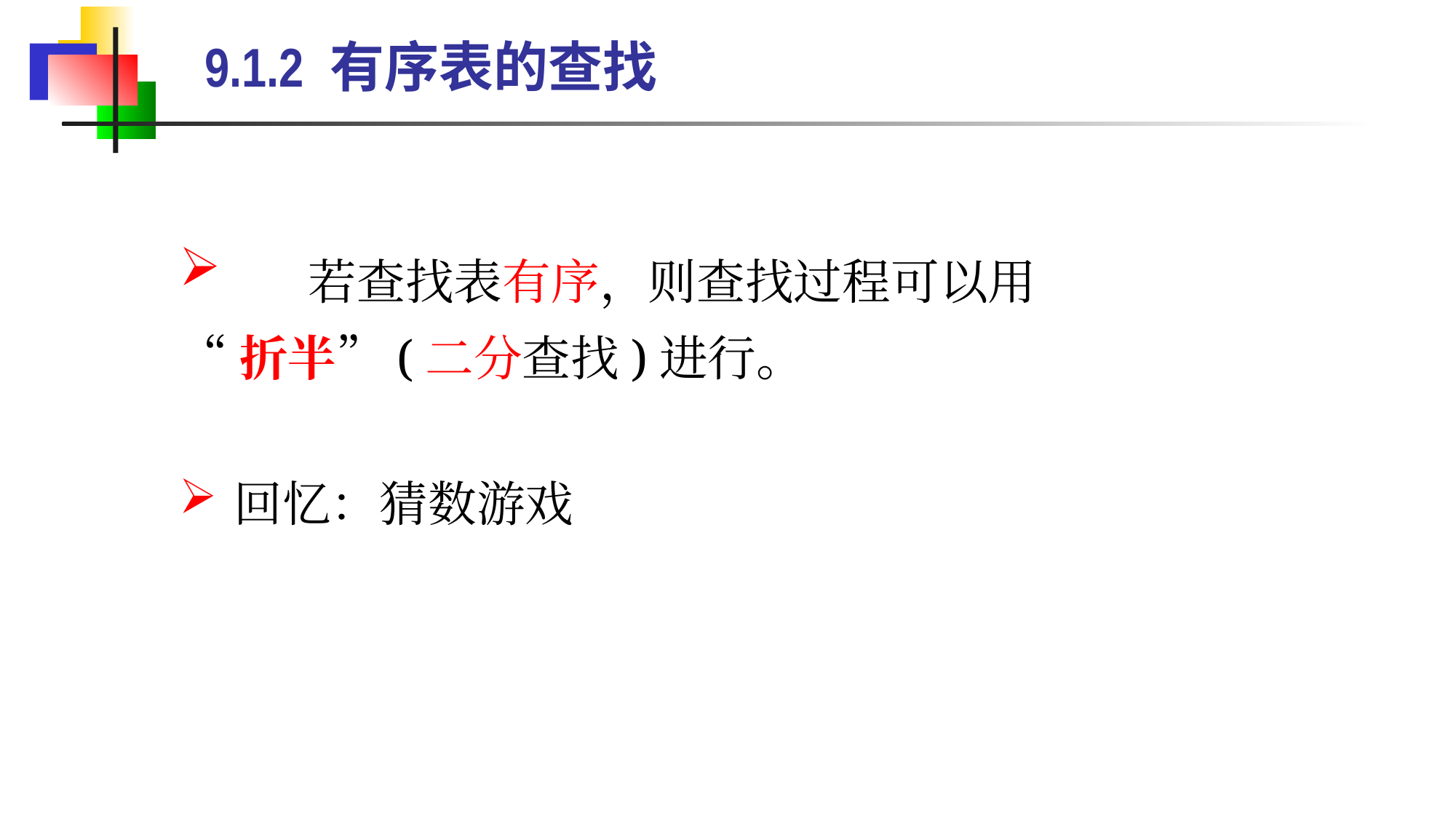

9.1.2 有序表的查找
   若查找表有序，则查找过程可以用
“折半”(二分查找)进行。

回忆：猜数游戏